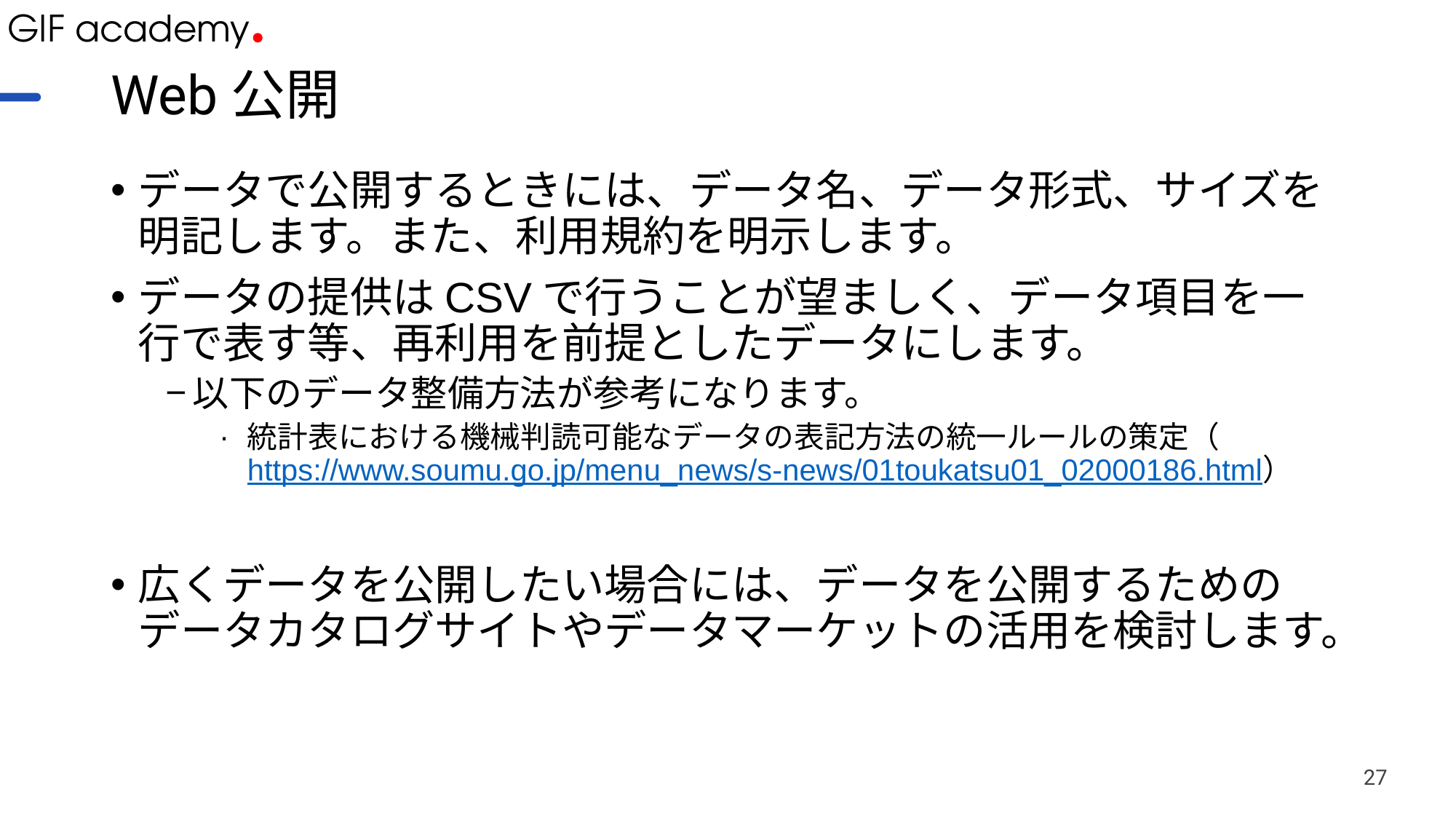

# Web公開
データで公開するときには、データ名、データ形式、サイズを明記します。また、利用規約を明示します。
データの提供はCSVで行うことが望ましく、データ項目を一行で表す等、再利用を前提としたデータにします。
以下のデータ整備方法が参考になります。
統計表における機械判読可能なデータの表記方法の統一ルールの策定（https://www.soumu.go.jp/menu_news/s-news/01toukatsu01_02000186.html）

広くデータを公開したい場合には、データを公開するためのデータカタログサイトやデータマーケットの活用を検討します。
27